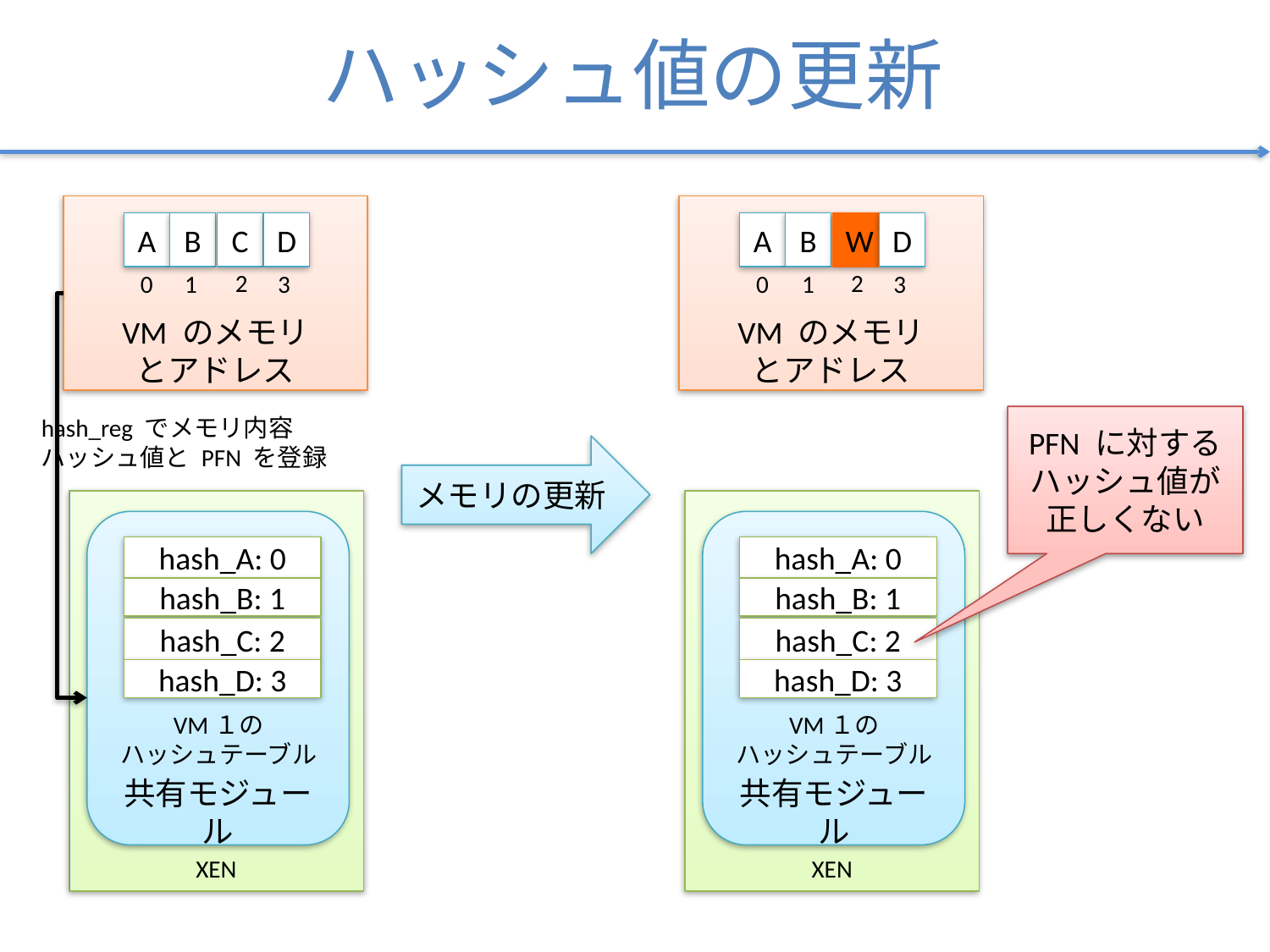

# ハッシュ値の更新

VM のメモリ
とアドレス

VM のメモリ
とアドレス
A
B
W
D
A
B
C
D
2
2
0
1
3
0
1
3
hash_reg でメモリ内容
ハッシュ値と PFN を登録
PFN に対する
ハッシュ値が
正しくない
メモリの更新

XEN

XEN

共有モジュール

共有モジュール
hash_A: 0
hash_A: 0
hash_B: 1
hash_B: 1
hash_C: 2
hash_C: 2
hash_D: 3
hash_D: 3
VM１の
ハッシュテーブル
VM１の
ハッシュテーブル